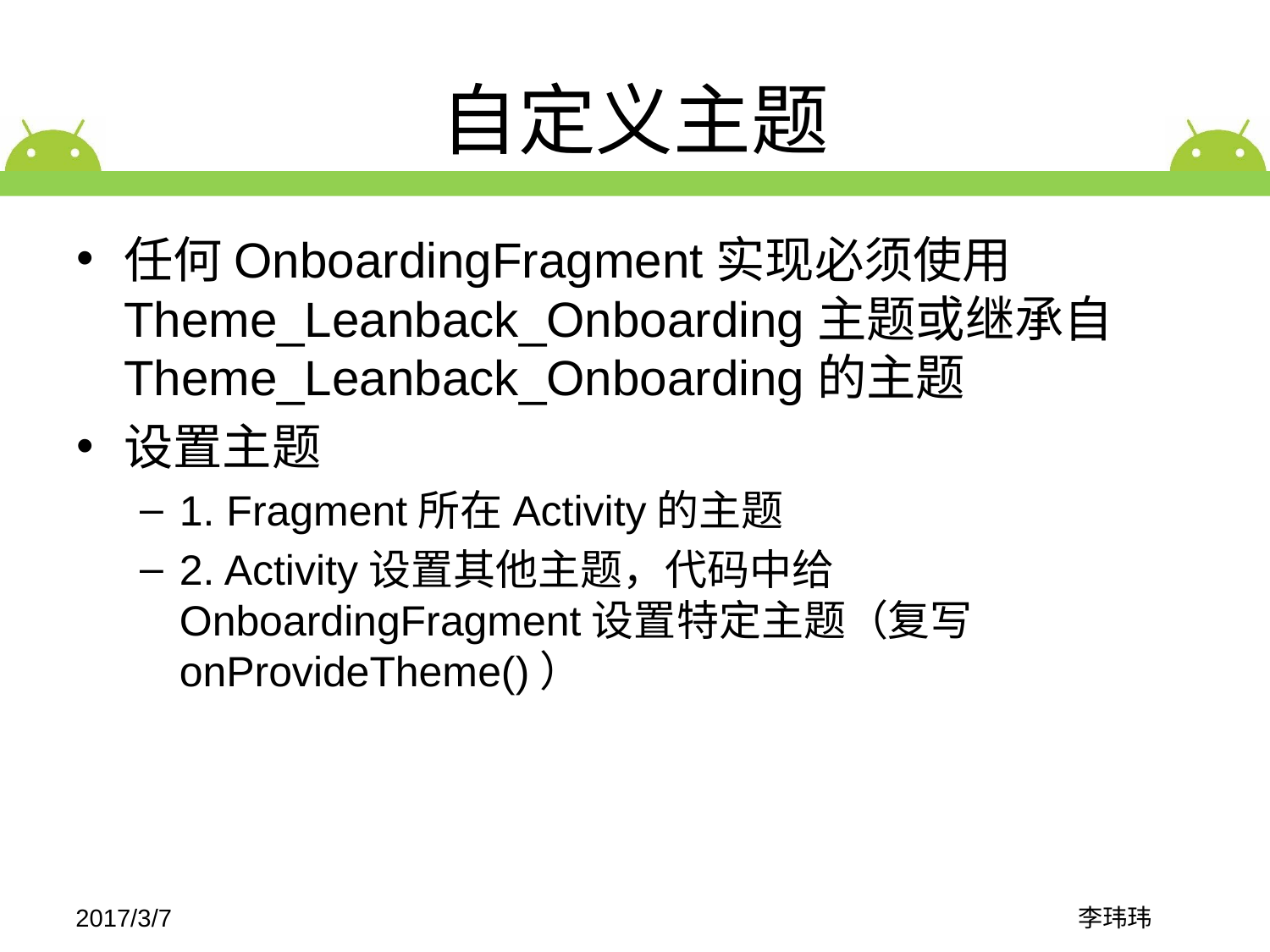

# 自定义主题
任何OnboardingFragment实现必须使用 Theme_Leanback_Onboarding主题或继承自Theme_Leanback_Onboarding的主题
设置主题
1. Fragment所在Activity的主题
2. Activity设置其他主题，代码中给OnboardingFragment设置特定主题（复写onProvideTheme()）